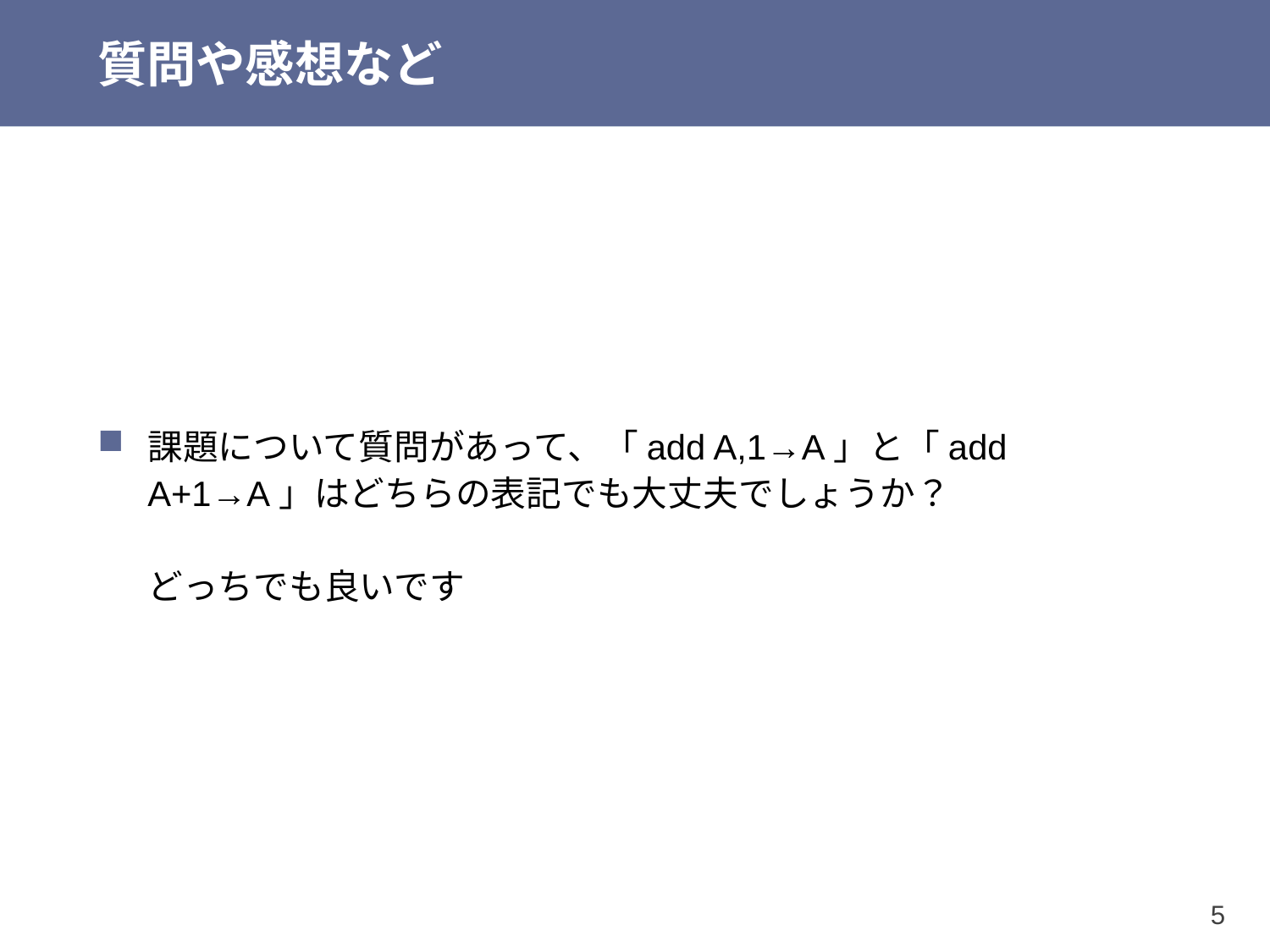

# 質問や感想など
課題について質問があって、「add A,1→A」と「add A+1→A」はどちらの表記でも大丈夫でしょうか？
どっちでも良いです